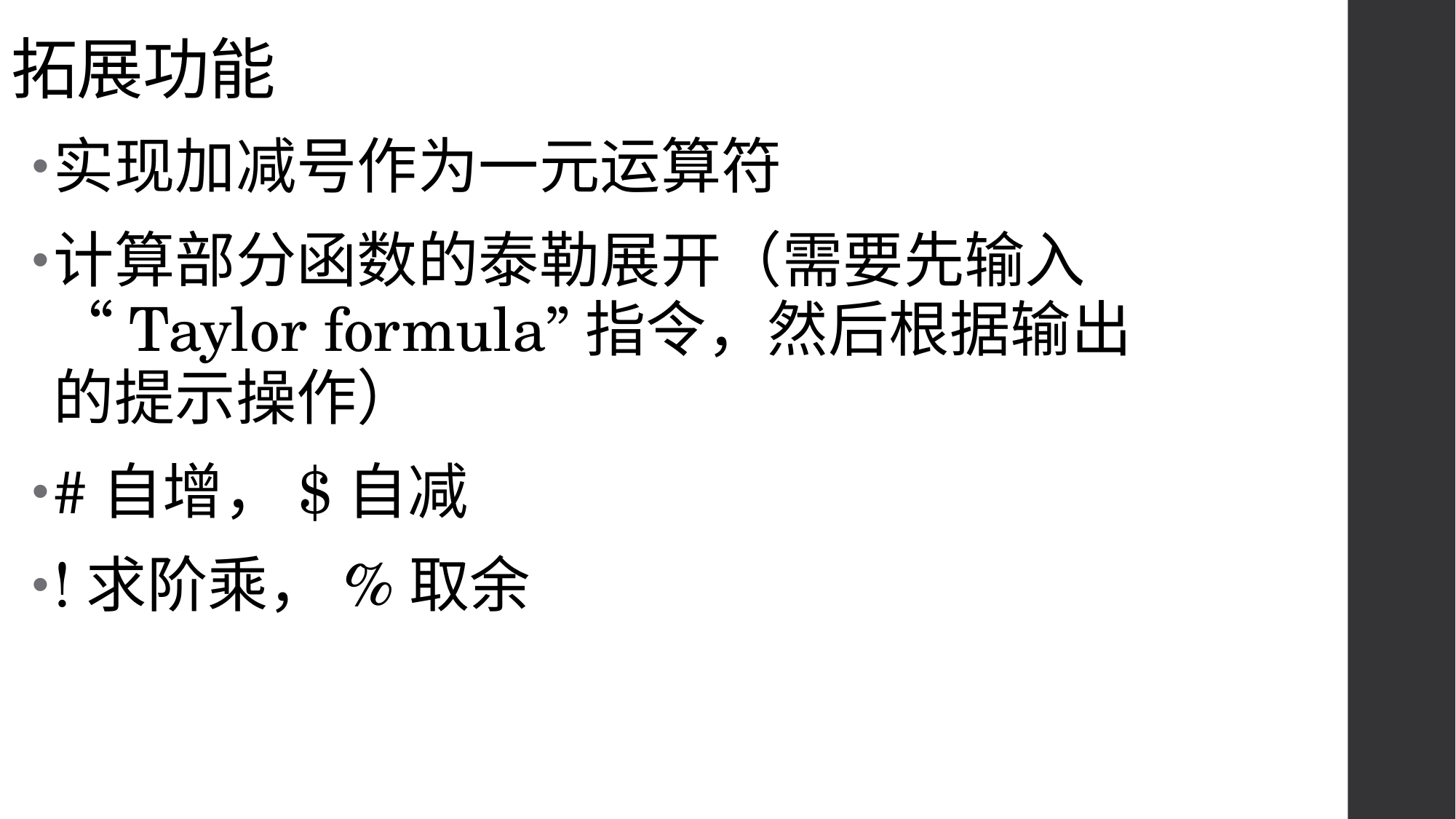

# 拓展功能
实现加减号作为一元运算符
计算部分函数的泰勒展开（需要先输入“Taylor formula”指令，然后根据输出的提示操作）
#自增，$自减
!求阶乘，%取余